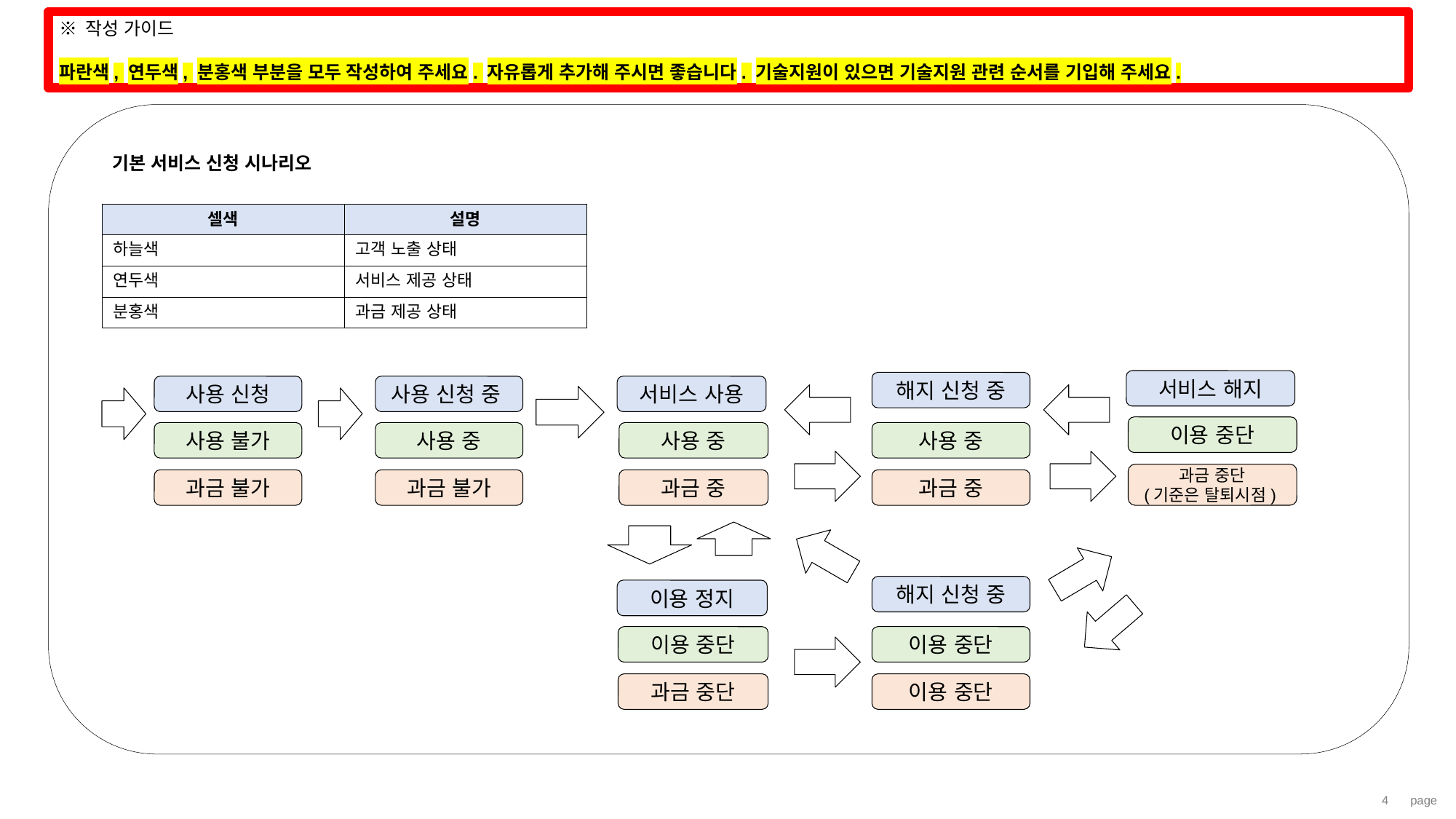

※ 작성 가이드

파란색, 연두색, 분홍색 부분을 모두 작성하여 주세요. 자유롭게 추가해 주시면 좋습니다. 기술지원이 있으면 기술지원 관련 순서를 기입해 주세요.

기본 서비스 신청 시나리오
| 셀색 | 설명 |
| --- | --- |
| 하늘색 | 고객 노출 상태 |
| 연두색 | 서비스 제공 상태 |
| 분홍색 | 과금 제공 상태 |
서비스 해지
해지 신청 중
사용 신청
사용 신청 중
서비스 사용

이용 중단
사용 불가
사용 중
사용 중
사용 중

과금 중단
(기준은 탈퇴시점)
과금 불가
과금 불가
과금 중
과금 중

해지 신청 중
이용 정지

이용 중단
이용 중단

과금 중단
이용 중단